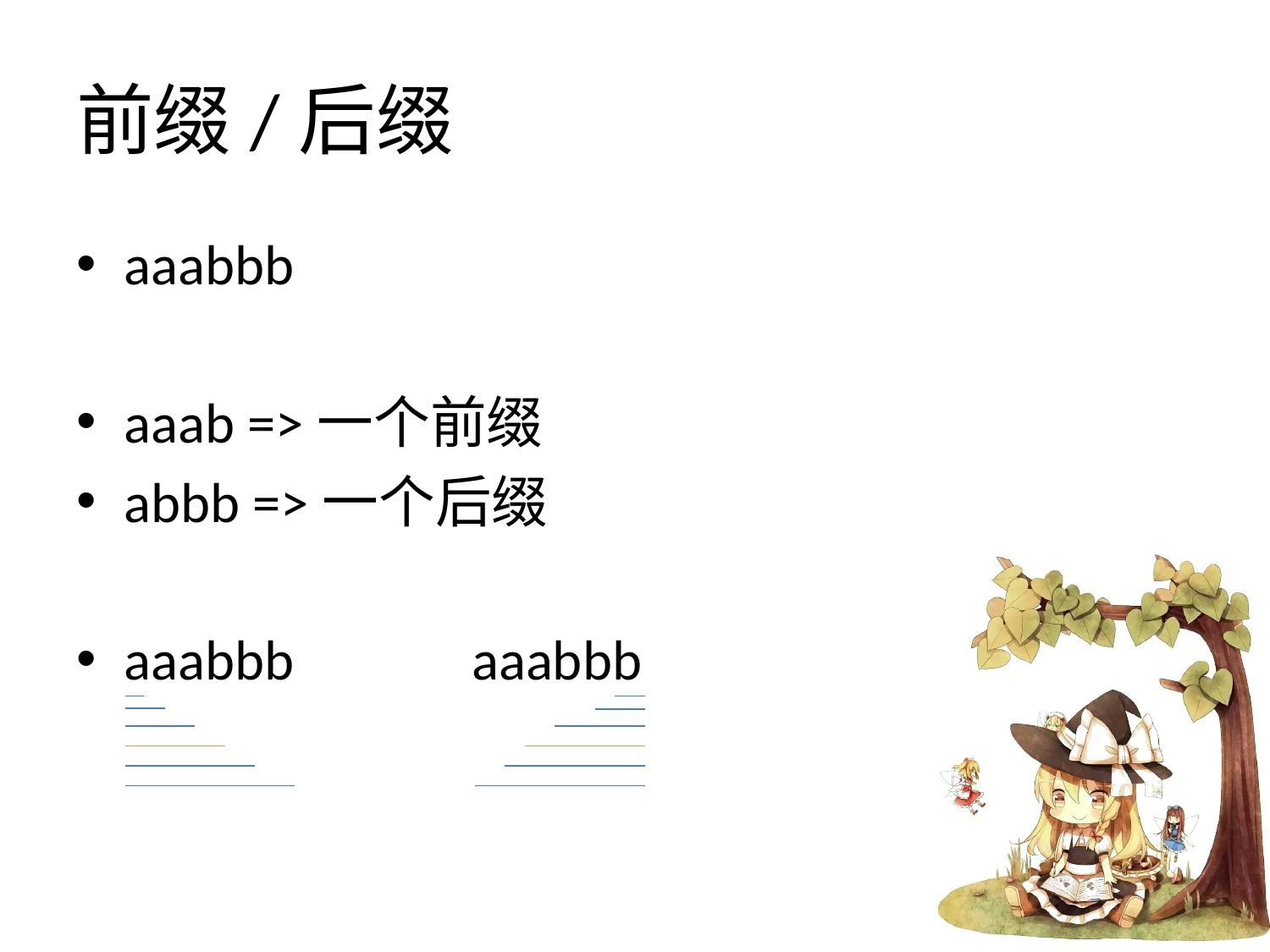

# 前缀/后缀
aaabbb

aaab =>一个前缀
abbb =>一个后缀

aaabbb              aaabbb